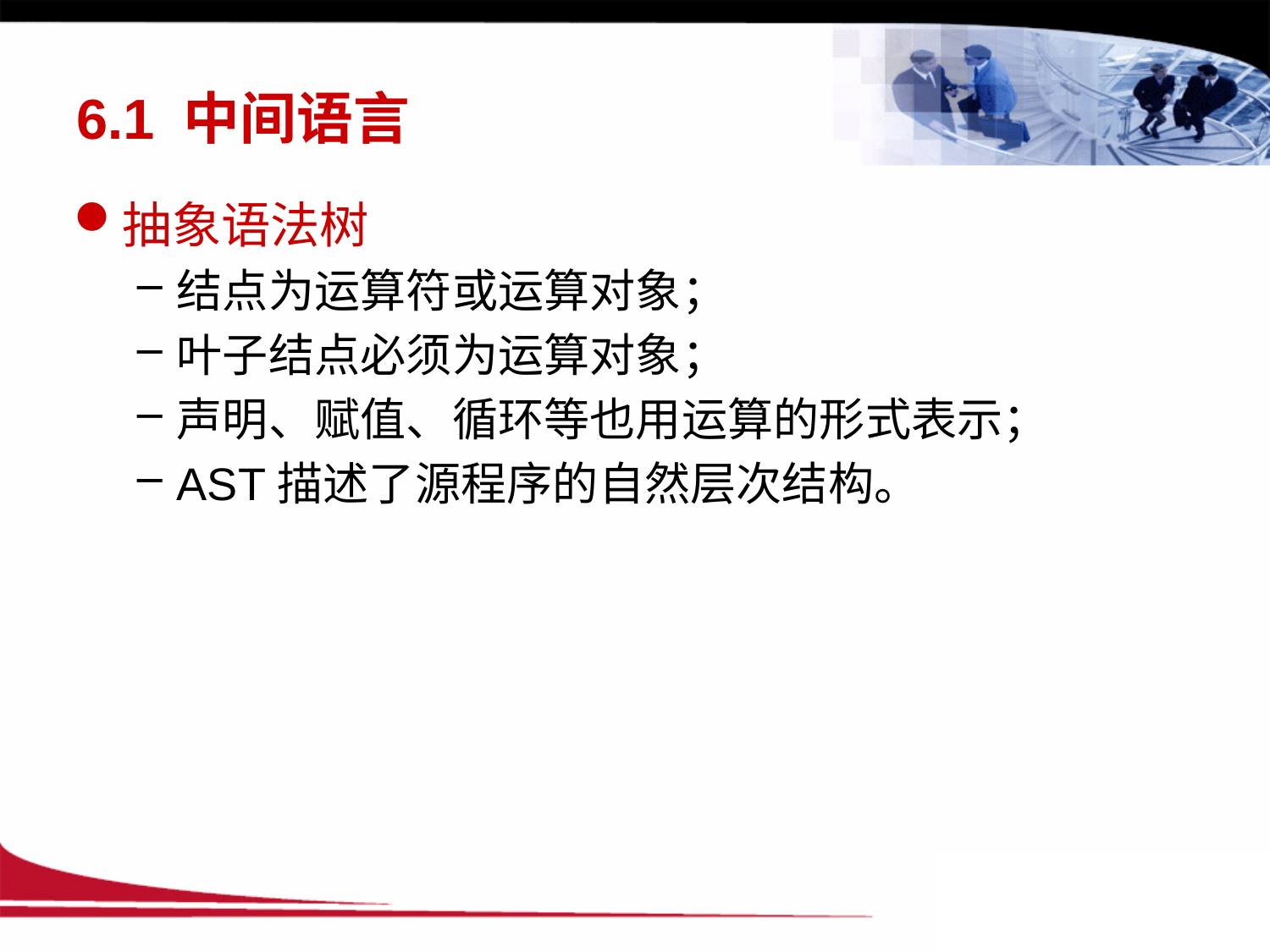

# 6.1 中间语言
抽象语法树
结点为运算符或运算对象；
叶子结点必须为运算对象；
声明、赋值、循环等也用运算的形式表示；
AST描述了源程序的自然层次结构。